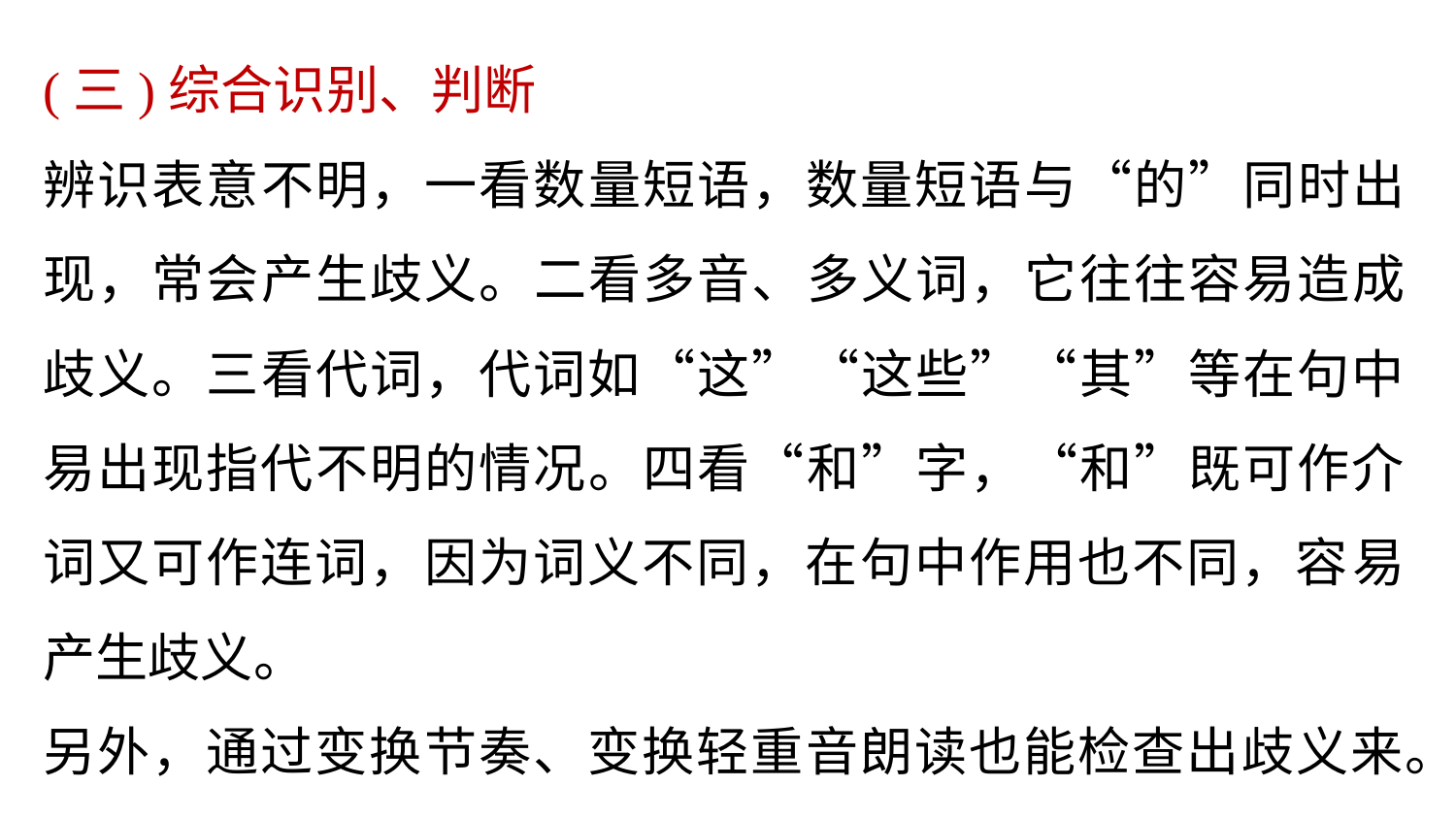

(三)综合识别、判断
辨识表意不明，一看数量短语，数量短语与“的”同时出现，常会产生歧义。二看多音、多义词，它往往容易造成歧义。三看代词，代词如“这”“这些”“其”等在句中易出现指代不明的情况。四看“和”字，“和”既可作介词又可作连词，因为词义不同，在句中作用也不同，容易产生歧义。
另外，通过变换节奏、变换轻重音朗读也能检查出歧义来。